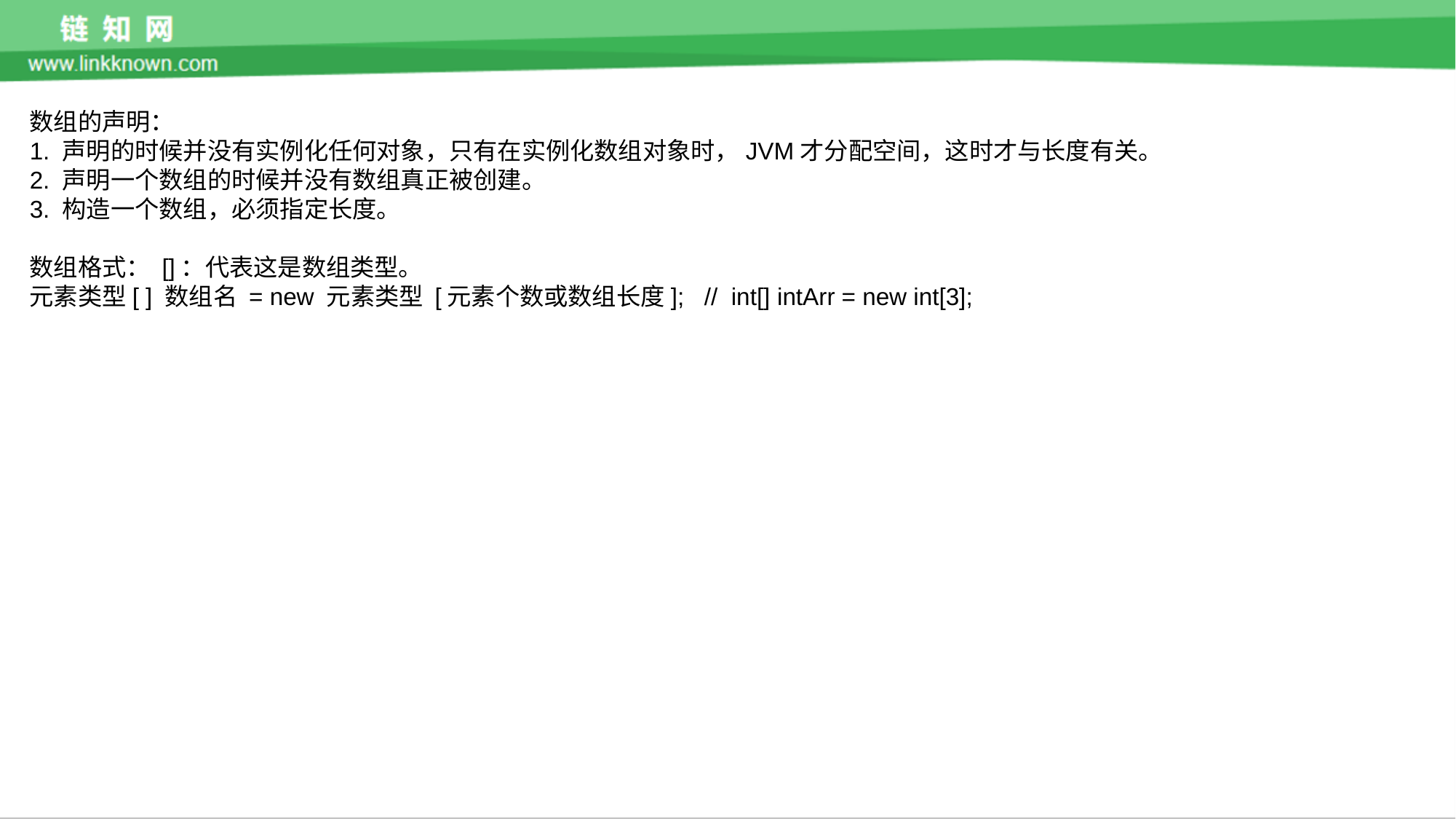

数组的声明：
1. 声明的时候并没有实例化任何对象，只有在实例化数组对象时，JVM才分配空间，这时才与长度有关。
2. 声明一个数组的时候并没有数组真正被创建。
3. 构造一个数组，必须指定长度。

数组格式： []：代表这是数组类型。
元素类型[ ] 数组名 = new 元素类型 [元素个数或数组长度];   //  int[] intArr = new int[3];